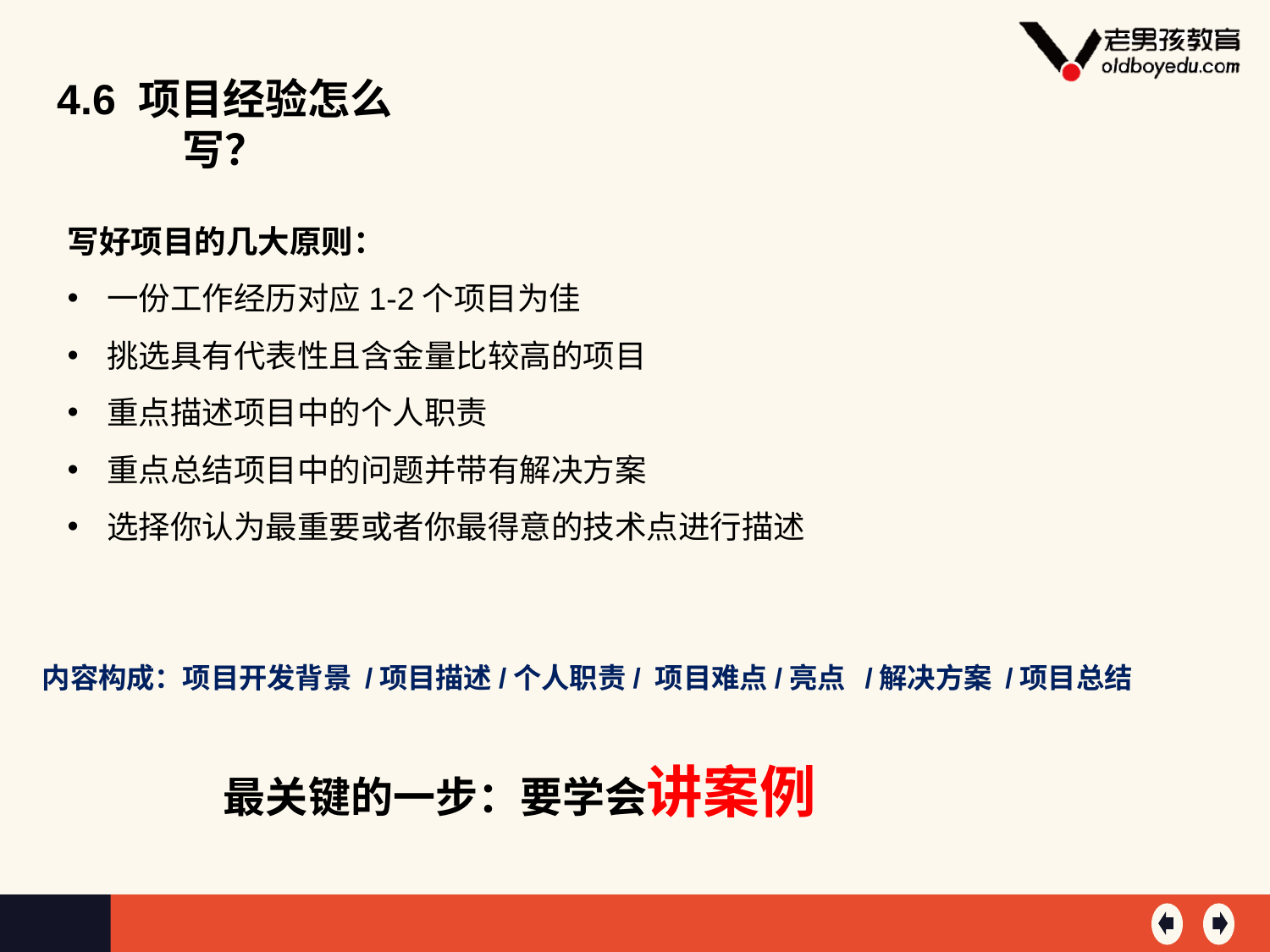

4.6 项目经验怎么写？

写好项目的几大原则：
一份工作经历对应1-2个项目为佳
挑选具有代表性且含金量比较高的项目
重点描述项目中的个人职责
重点总结项目中的问题并带有解决方案
选择你认为最重要或者你最得意的技术点进行描述
内容构成：项目开发背景 /项目描述/个人职责/ 项目难点/亮点  /解决方案 /项目总结
最关键的一步：要学会讲案例